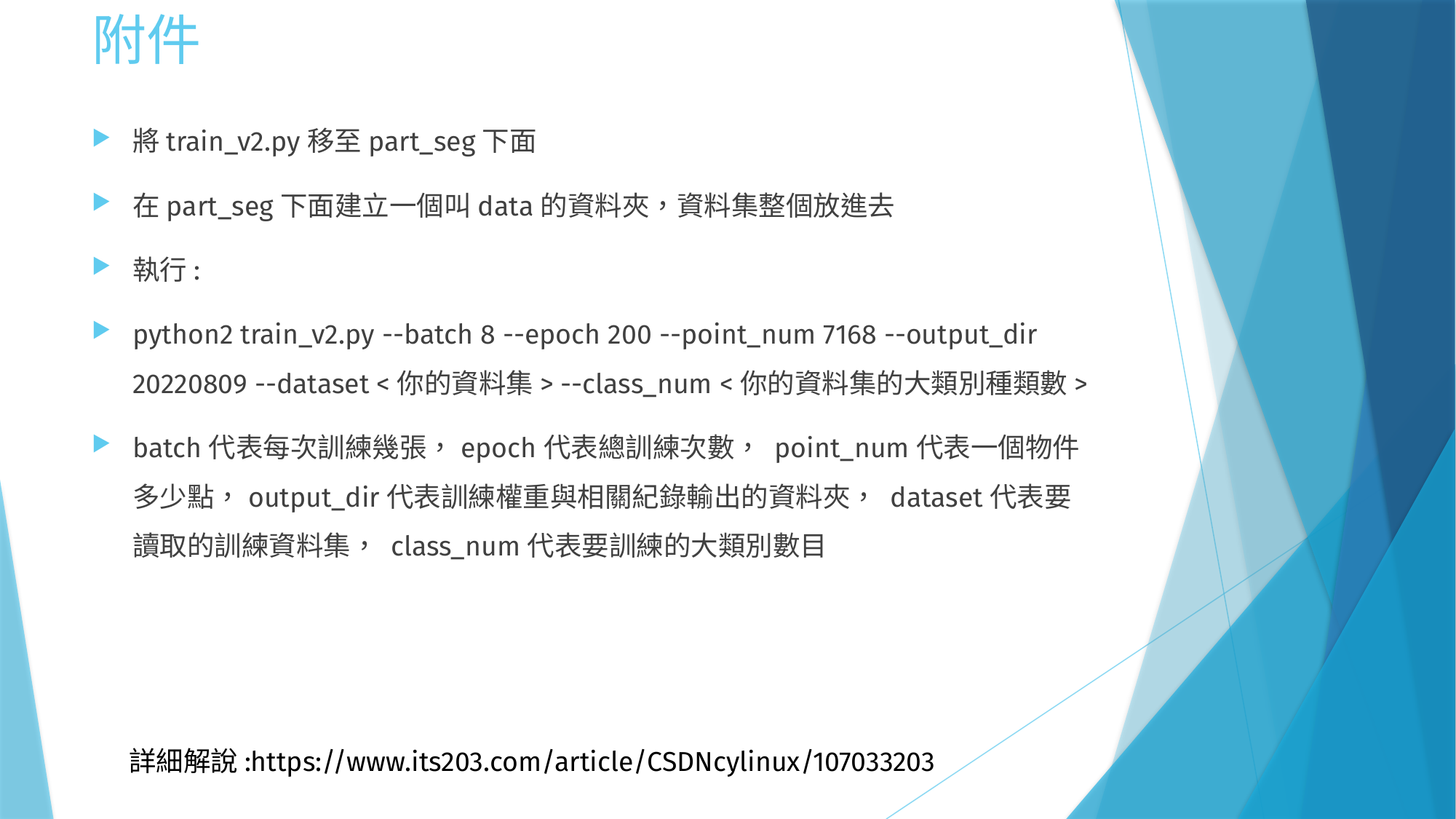

# 附件
將train_v2.py移至part_seg下面
在part_seg下面建立一個叫data的資料夾，資料集整個放進去
執行:
python2 train_v2.py --batch 8 --epoch 200 --point_num 7168 --output_dir 20220809 --dataset <你的資料集> --class_num <你的資料集的大類別種類數>
batch代表每次訓練幾張，epoch代表總訓練次數， point_num代表一個物件多少點，output_dir代表訓練權重與相關紀錄輸出的資料夾， dataset代表要讀取的訓練資料集， class_num代表要訓練的大類別數目
詳細解說:https://www.its203.com/article/CSDNcylinux/107033203